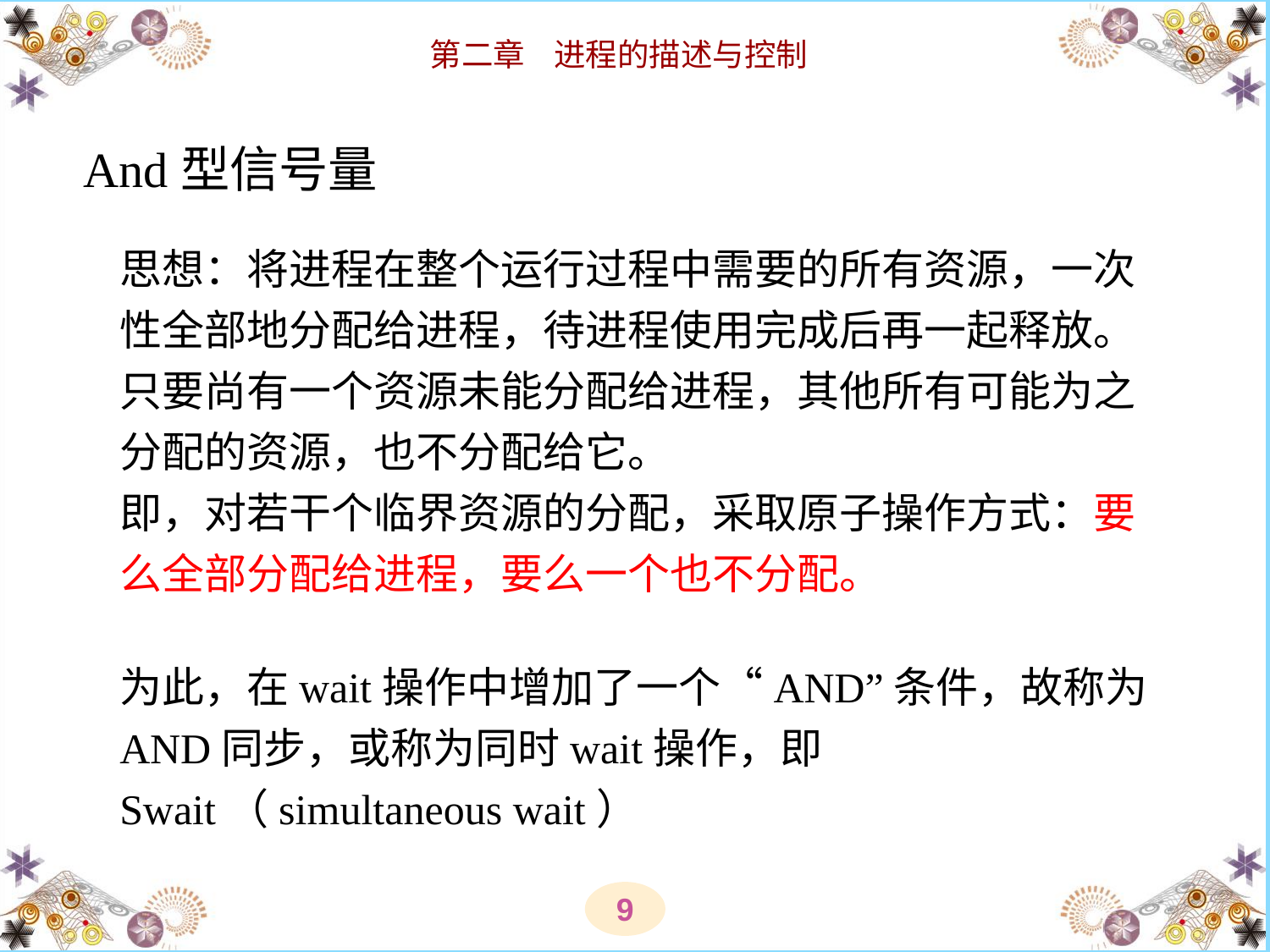

And型信号量
思想：将进程在整个运行过程中需要的所有资源，一次性全部地分配给进程，待进程使用完成后再一起释放。只要尚有一个资源未能分配给进程，其他所有可能为之分配的资源，也不分配给它。
即，对若干个临界资源的分配，采取原子操作方式：要么全部分配给进程，要么一个也不分配。
为此，在wait操作中增加了一个“AND”条件，故称为AND同步，或称为同时wait操作，即Swait（simultaneous wait）